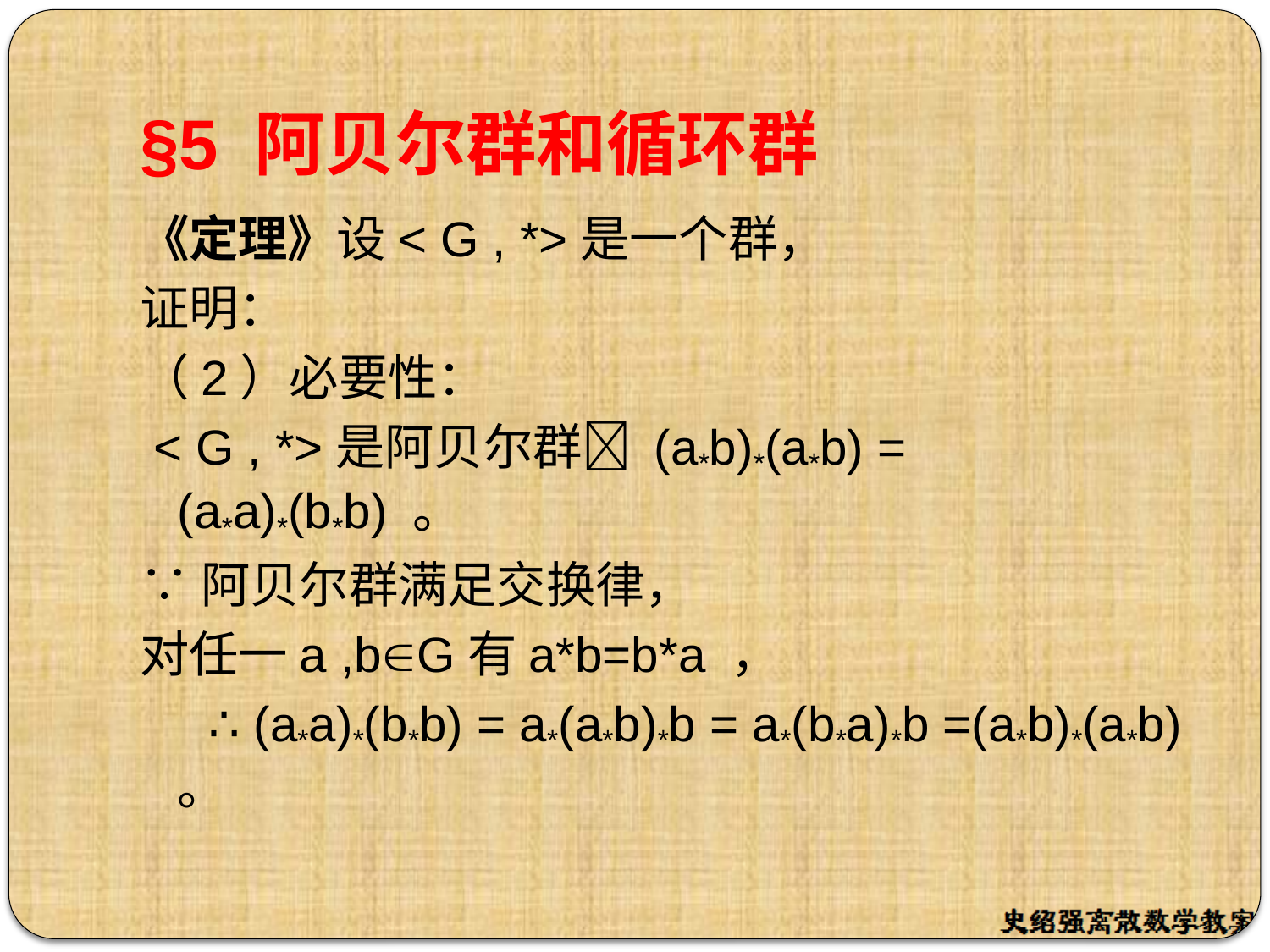

# §5 阿贝尔群和循环群
《定理》设< G , *>是一个群，
证明：
（2）必要性：
 < G , *>是阿贝尔群⇒ (a*b)*(a*b) = (a*a)*(b*b) 。
∵阿贝尔群满足交换律，
对任一a ,b∈G有a*b=b*a ，
     ∴ (a*a)*(b*b) = a*(a*b)*b = a*(b*a)*b =(a*b)*(a*b) 。